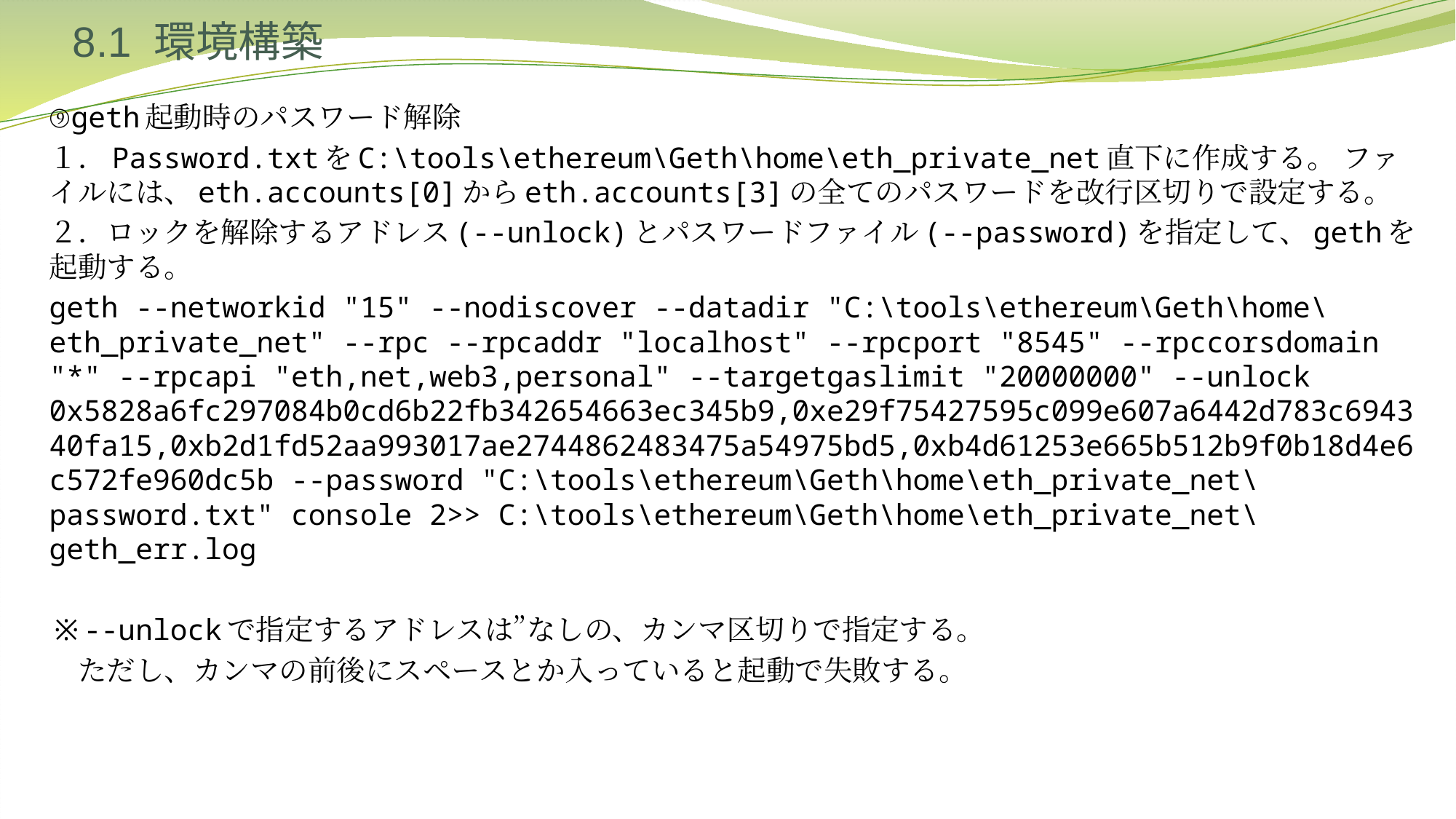

# 8.1 環境構築
⑨geth起動時のパスワード解除
１．Password.txtをC:\tools\ethereum\Geth\home\eth_private_net直下に作成する。 ファイルには、eth.accounts[0]からeth.accounts[3]の全てのパスワードを改行区切りで設定する。
２．ロックを解除するアドレス(--unlock)とパスワードファイル(--password)を指定して、gethを起動する。
geth --networkid "15" --nodiscover --datadir "C:\tools\ethereum\Geth\home\eth_private_net" --rpc --rpcaddr "localhost" --rpcport "8545" --rpccorsdomain "*" --rpcapi "eth,net,web3,personal" --targetgaslimit "20000000" --unlock 0x5828a6fc297084b0cd6b22fb342654663ec345b9,0xe29f75427595c099e607a6442d783c694340fa15,0xb2d1fd52aa993017ae2744862483475a54975bd5,0xb4d61253e665b512b9f0b18d4e6c572fe960dc5b --password "C:\tools\ethereum\Geth\home\eth_private_net\password.txt" console 2>> C:\tools\ethereum\Geth\home\eth_private_net\geth_err.log

※--unlockで指定するアドレスは”なしの、カンマ区切りで指定する。
　ただし、カンマの前後にスペースとか入っていると起動で失敗する。